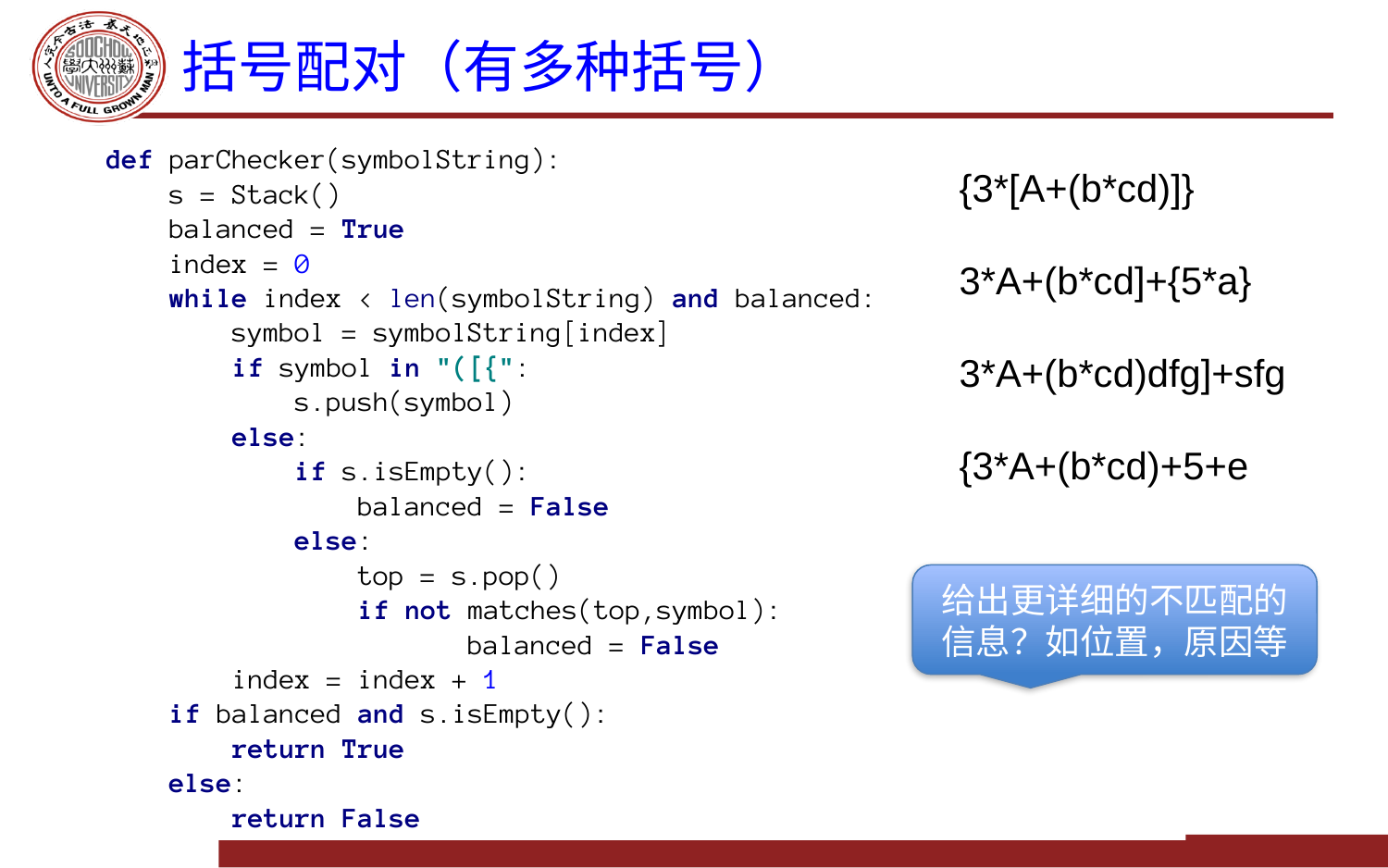

# 括号配对（有多种括号）
def parChecker(symbolString):
    s = Stack()
    balanced = True
    index = 0
    while index < len(symbolString) and balanced:
        symbol = symbolString[index]
        if symbol in "([{":
            s.push(symbol)
        else:
            if s.isEmpty():
                balanced = False
            else:
                top = s.pop()
                if not matches(top,symbol):
                       balanced = False
        index = index + 1
    if balanced and s.isEmpty():
        return True
    else:
        return False
{3*[A+(b*cd)]}

3*A+(b*cd]+{5*a}

3*A+(b*cd)dfg]+sfg

{3*A+(b*cd)+5+e

给出更详细的不匹配的信息？如位置，原因等